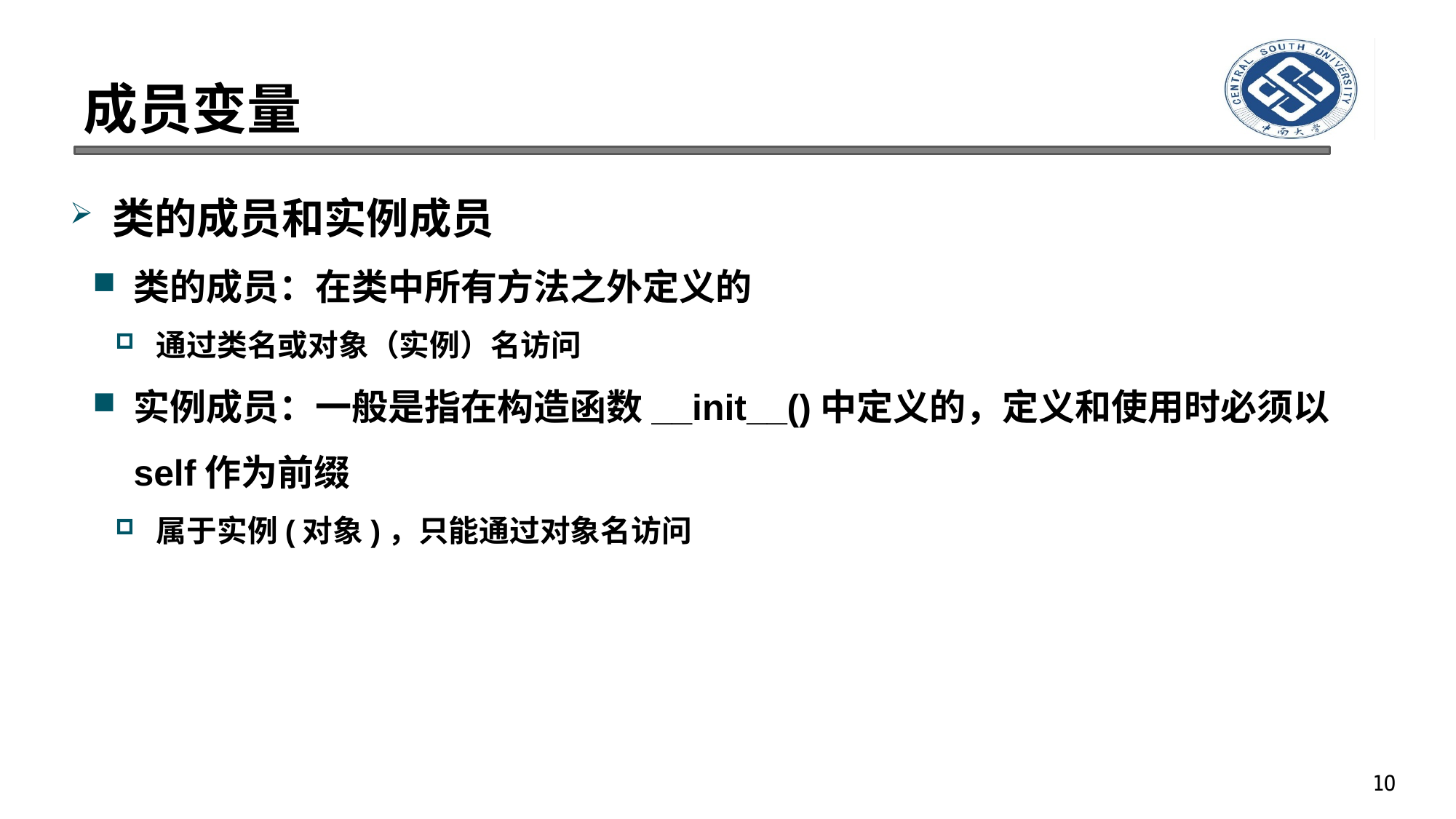

# 成员变量
类的成员和实例成员
类的成员：在类中所有方法之外定义的
通过类名或对象（实例）名访问
实例成员：一般是指在构造函数__init__()中定义的，定义和使用时必须以self作为前缀
属于实例(对象)，只能通过对象名访问

10